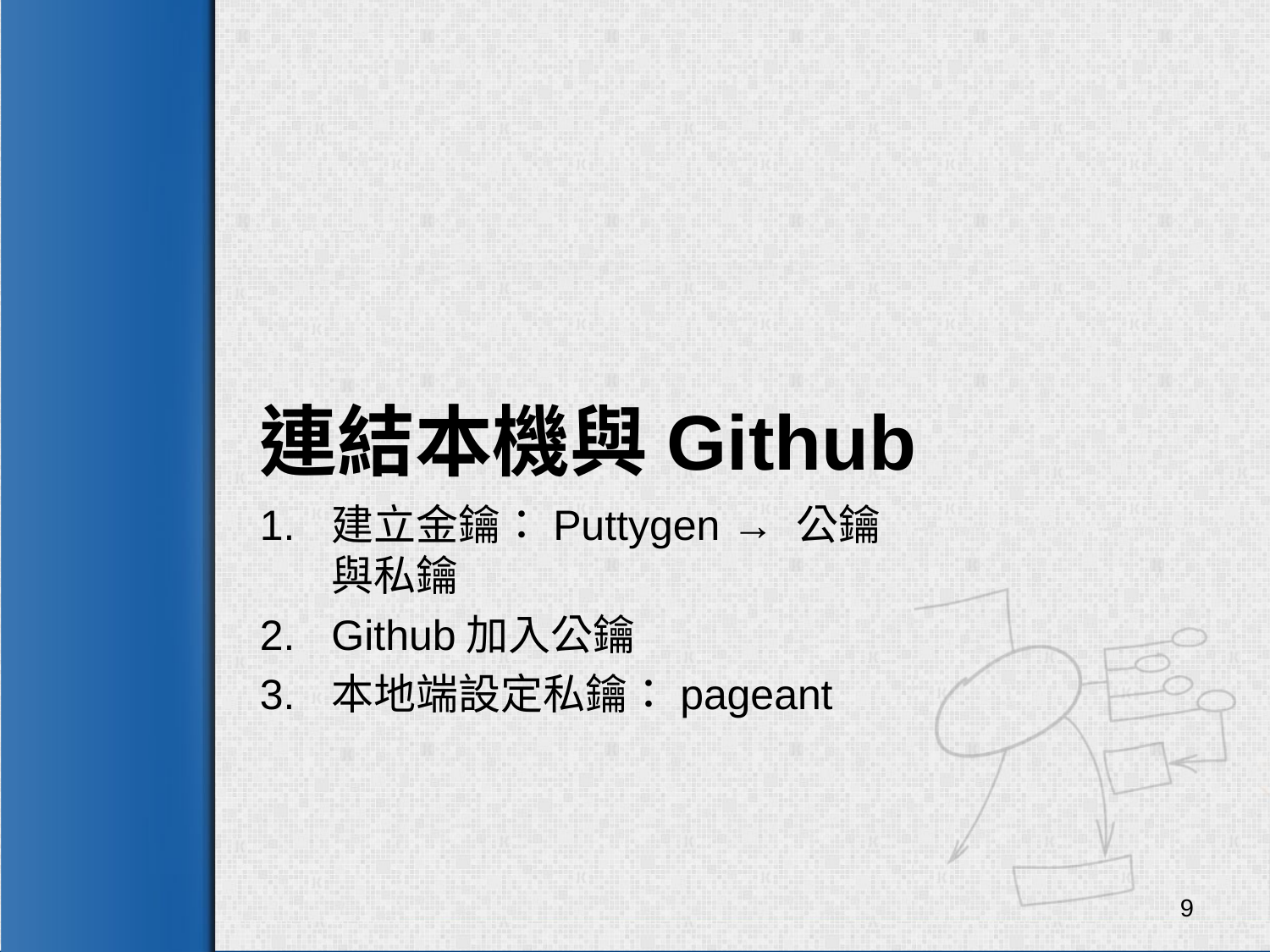

# 連結本機與Github
建立金鑰：Puttygen → 公鑰與私鑰
Github加入公鑰
本地端設定私鑰：pageant
9